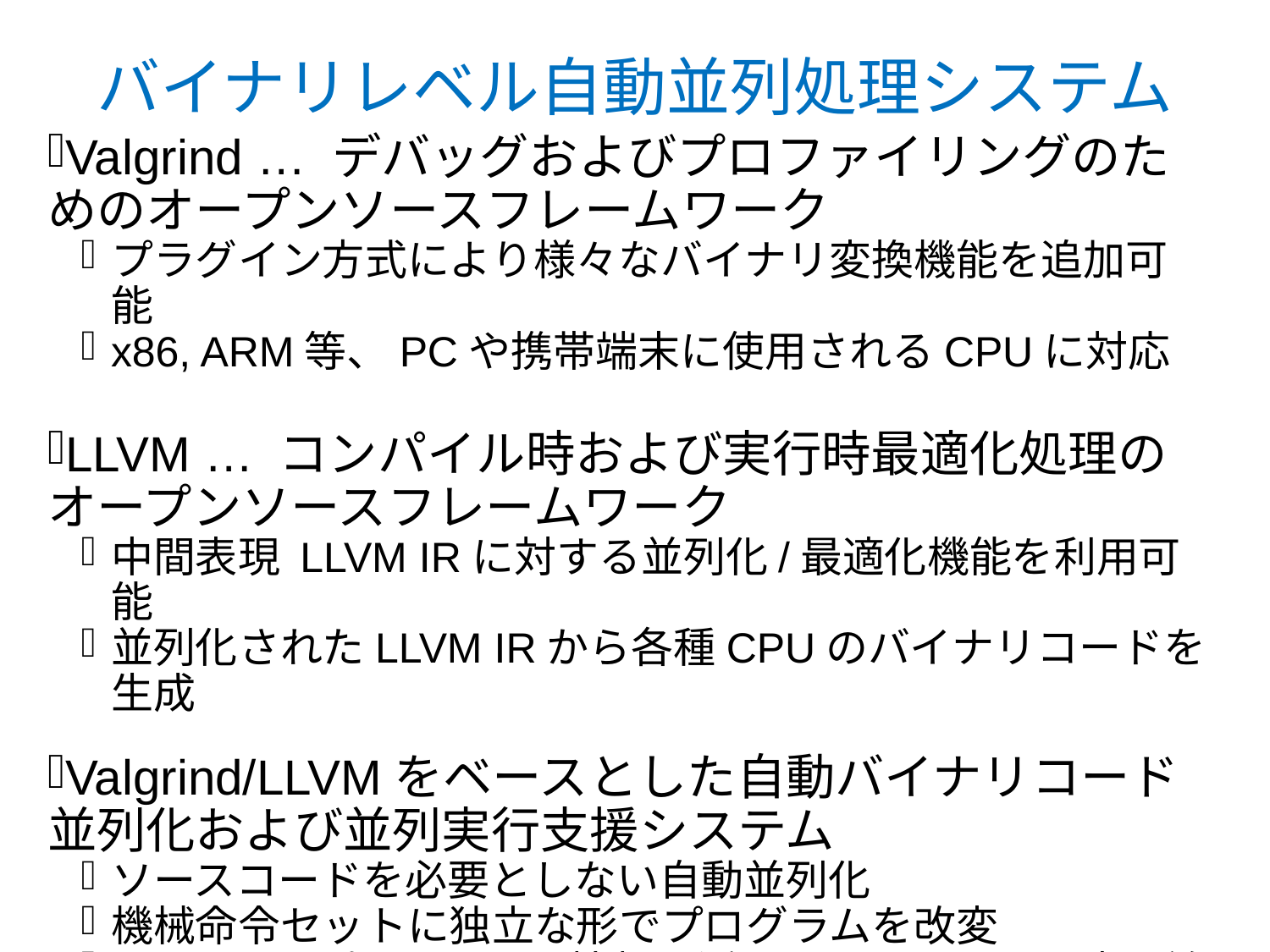

バイナリレベル自動並列処理システム
Valgrind … デバッグおよびプロファイリングのためのオープンソースフレームワーク
プラグイン方式により様々なバイナリ変換機能を追加可能
x86, ARM等、PCや携帯端末に使用されるCPUに対応

LLVM … コンパイル時および実行時最適化処理の
オープンソースフレームワーク
中間表現 LLVM IRに対する並列化/最適化機能を利用可能
並列化されたLLVM IRから各種CPUのバイナリコードを生成

Valgrind/LLVMをベースとした自動バイナリコード並列化および並列実行支援システム
ソースコードを必要としない自動並列化
機械命令セットに独立な形でプログラムを改変
Valgrindのプロファイル情報を活用してLLVMで最適な並列化バイナリコードを生成